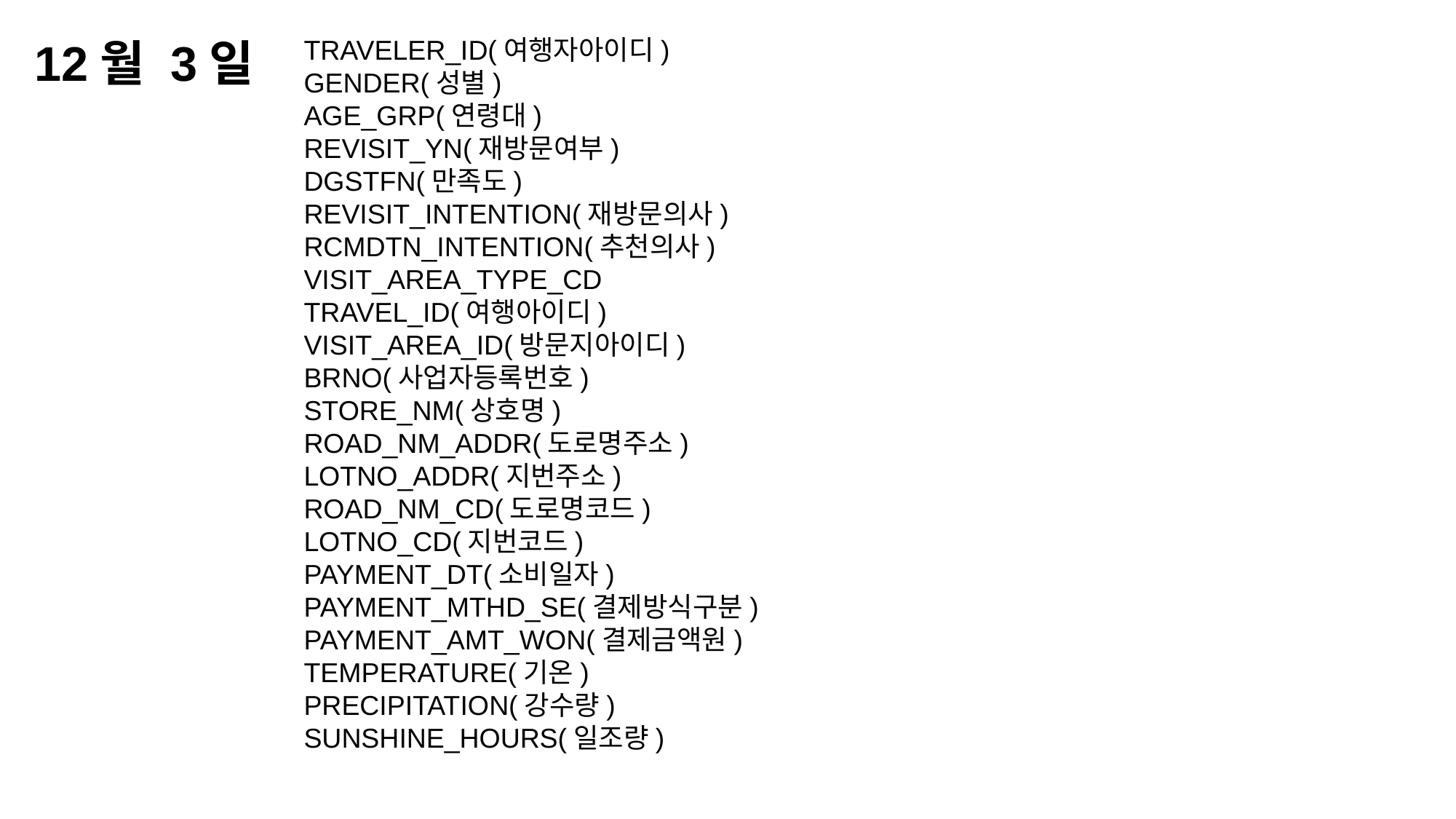

12월 3일
TRAVELER_ID(여행자아이디)
GENDER(성별)
AGE_GRP(연령대)
REVISIT_YN(재방문여부)
DGSTFN(만족도)
REVISIT_INTENTION(재방문의사)
RCMDTN_INTENTION(추천의사)
VISIT_AREA_TYPE_CD
TRAVEL_ID(여행아이디)
VISIT_AREA_ID(방문지아이디)
BRNO(사업자등록번호)
STORE_NM(상호명)
ROAD_NM_ADDR(도로명주소)
LOTNO_ADDR(지번주소)
ROAD_NM_CD(도로명코드)
LOTNO_CD(지번코드)
PAYMENT_DT(소비일자)
PAYMENT_MTHD_SE(결제방식구분)
PAYMENT_AMT_WON(결제금액원)
TEMPERATURE(기온)
PRECIPITATION(강수량)
SUNSHINE_HOURS(일조량)